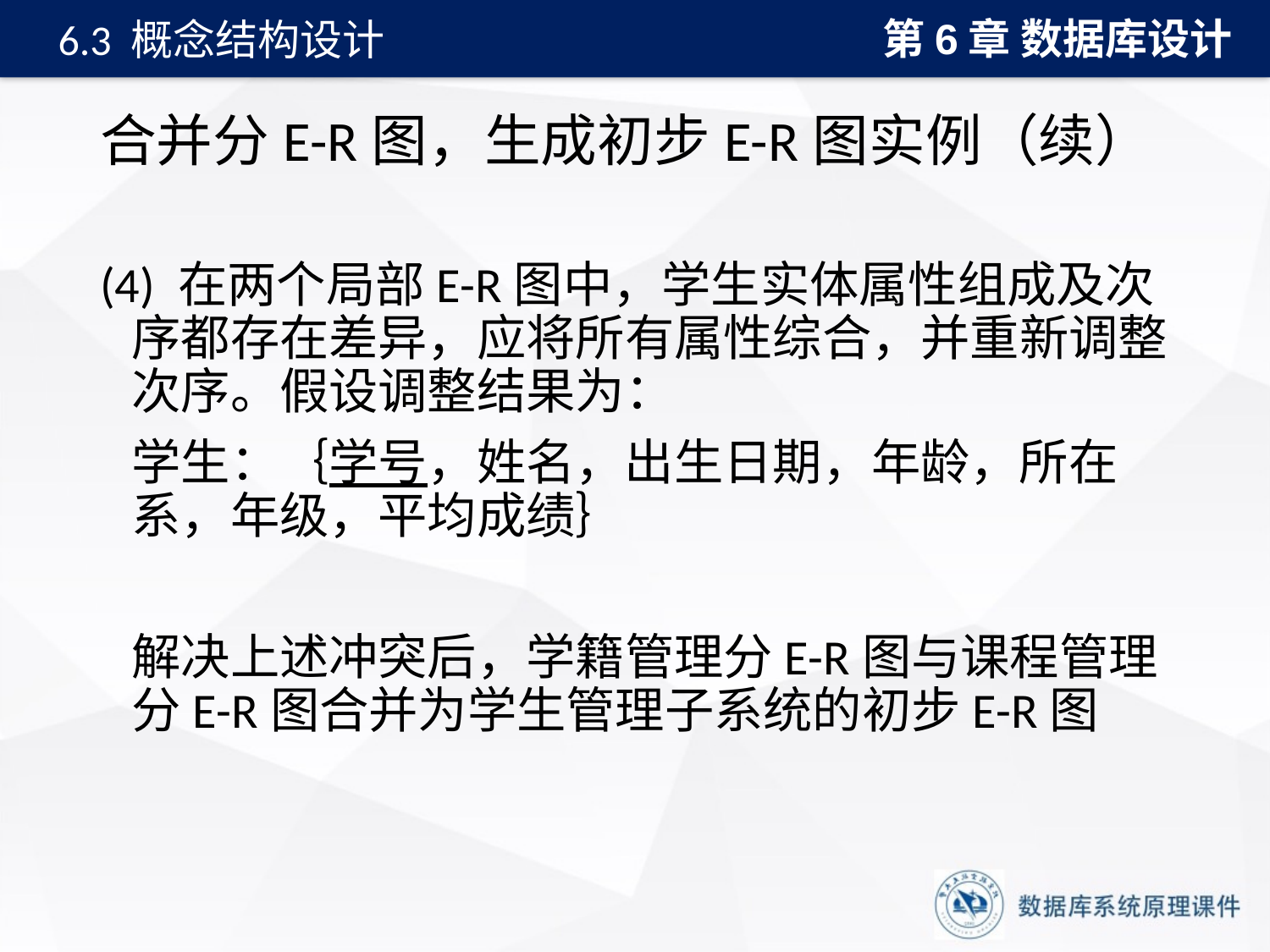

第6章 数据库设计
6.3 概念结构设计
# 合并分E-R图，生成初步E-R图实例（续）
(4) 在两个局部E-R图中，学生实体属性组成及次序都存在差异，应将所有属性综合，并重新调整次序。假设调整结果为：
	学生：｛学号，姓名，出生日期，年龄，所在系，年级，平均成绩｝

	解决上述冲突后，学籍管理分E-R图与课程管理分E-R图合并为学生管理子系统的初步E-R图